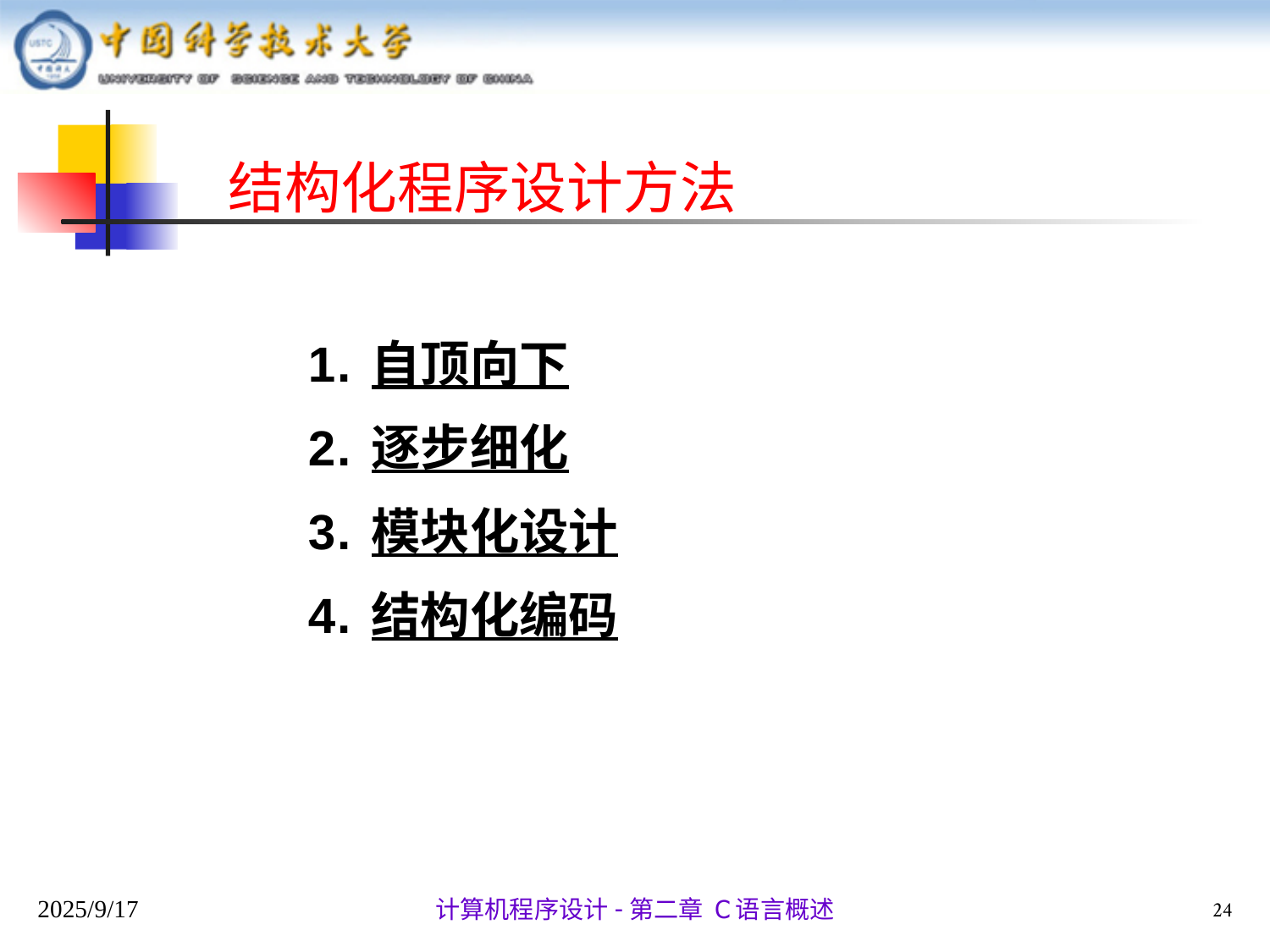

结构化程序设计方法
自顶向下
逐步细化
模块化设计
结构化编码
2025/9/17
24
计算机程序设计-第二章 C语言概述